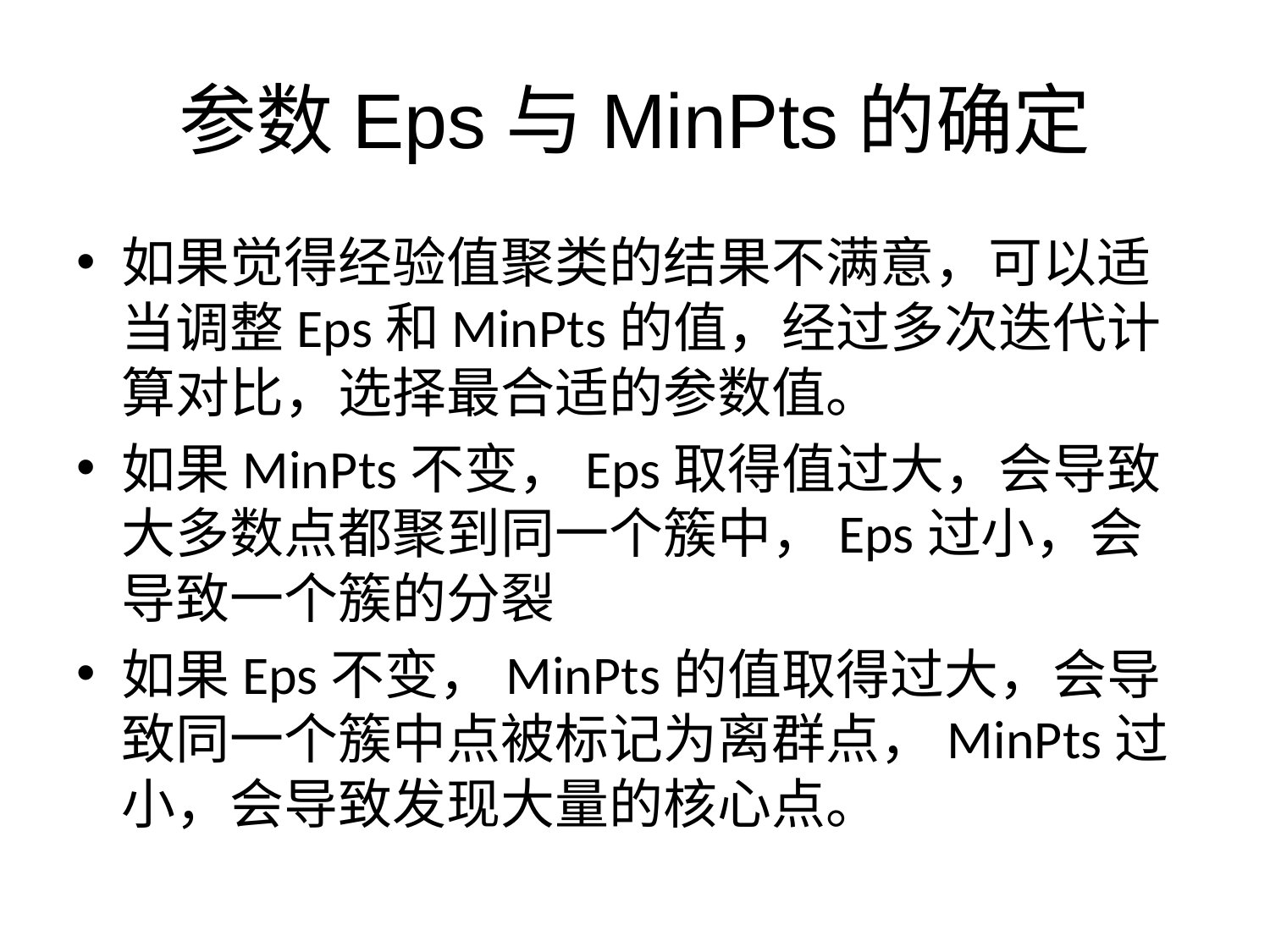

# 参数Eps与MinPts的确定
如果觉得经验值聚类的结果不满意，可以适当调整Eps和MinPts的值，经过多次迭代计算对比，选择最合适的参数值。
如果MinPts不变，Eps取得值过大，会导致大多数点都聚到同一个簇中，Eps过小，会导致一个簇的分裂
如果Eps不变，MinPts的值取得过大，会导致同一个簇中点被标记为离群点，MinPts过小，会导致发现大量的核心点。